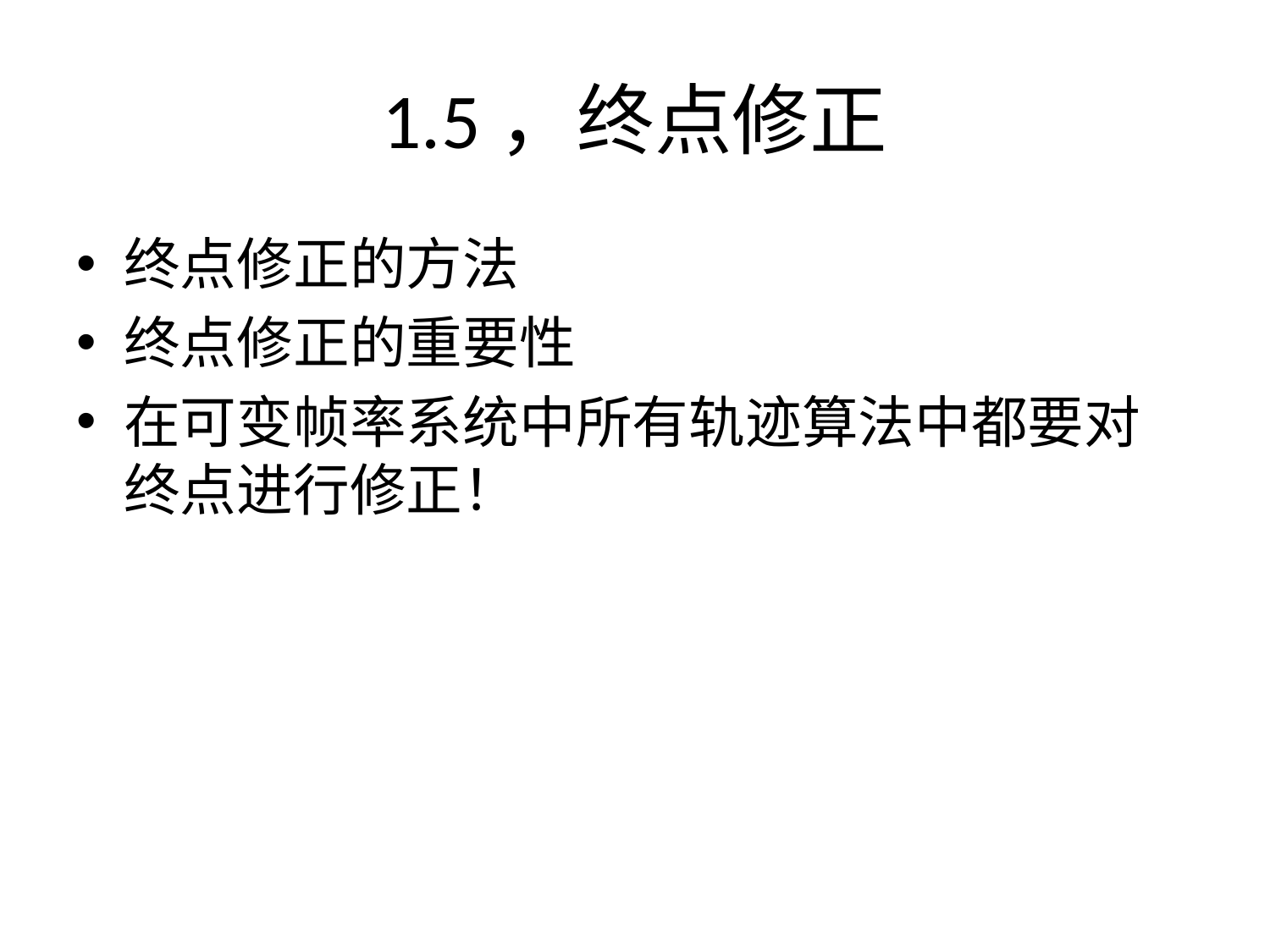

# 1.5，终点修正
终点修正的方法
终点修正的重要性
在可变帧率系统中所有轨迹算法中都要对终点进行修正！